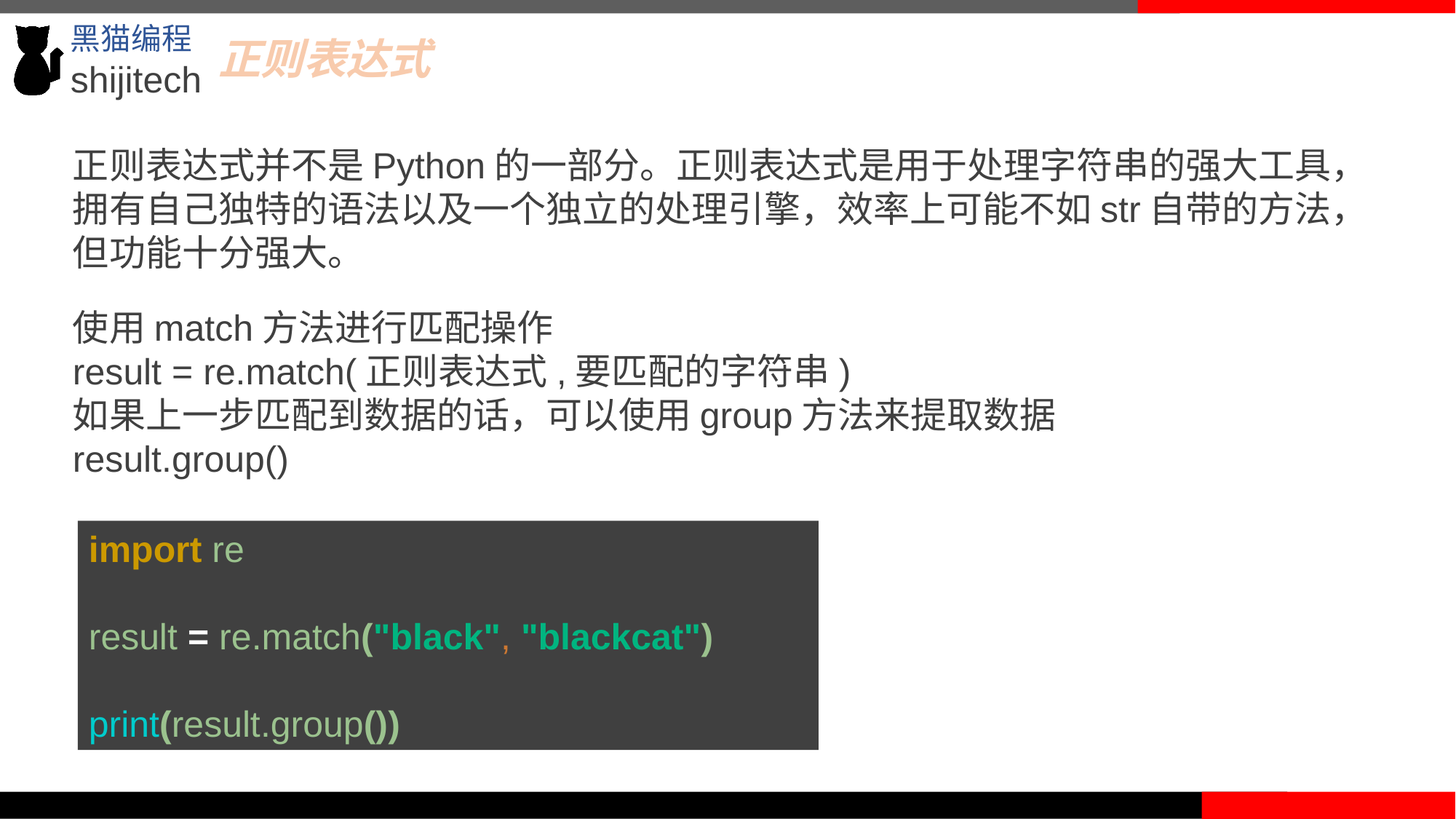

正则表达式
正则表达式并不是Python的一部分。正则表达式是用于处理字符串的强大工具，拥有自己独特的语法以及一个独立的处理引擎，效率上可能不如str自带的方法，但功能十分强大。
使用match方法进行匹配操作
result = re.match(正则表达式,要匹配的字符串)
如果上一步匹配到数据的话，可以使用group方法来提取数据
result.group()
import re
result = re.match("black", "blackcat")
print(result.group())